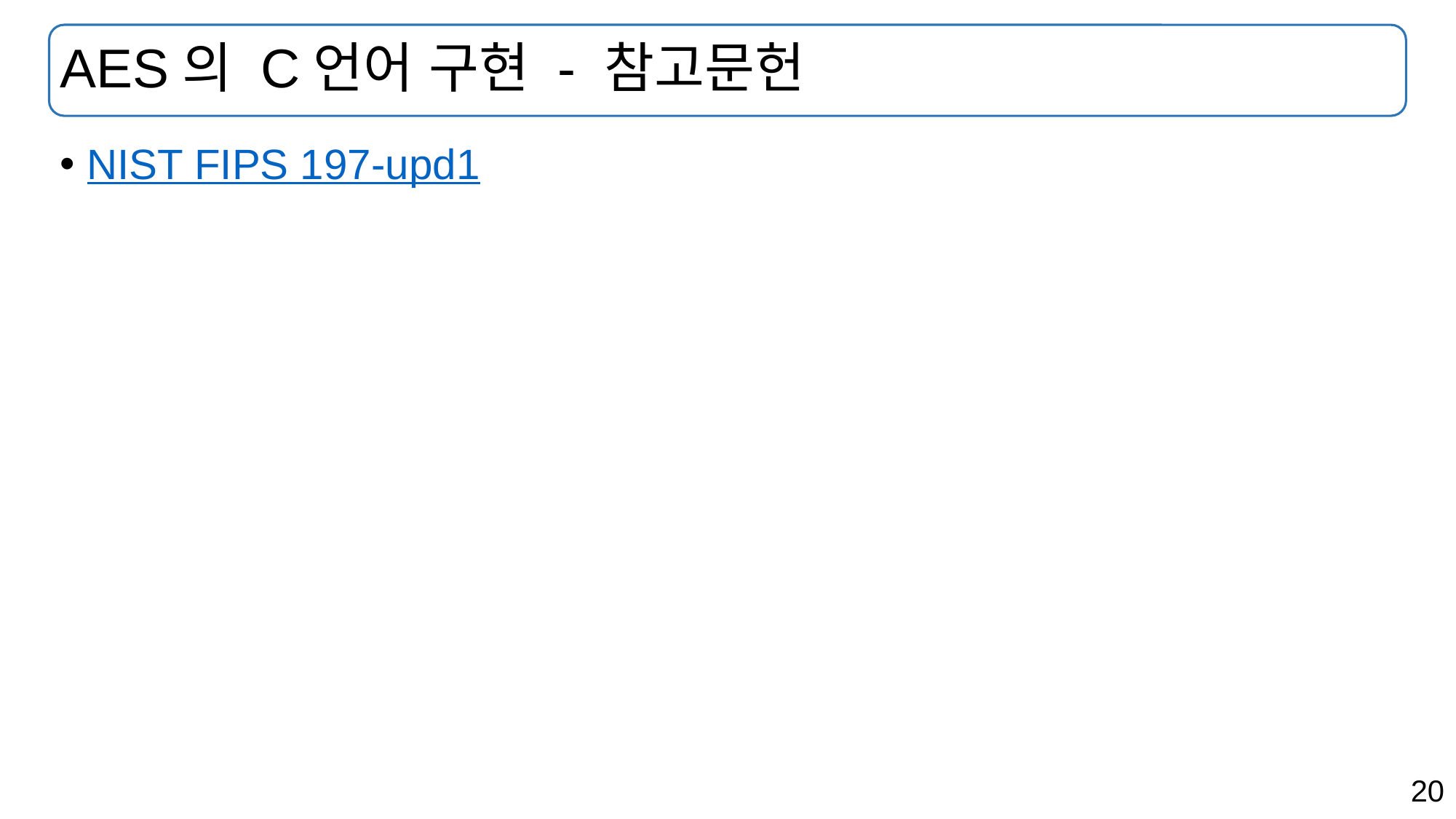

# AES의 C언어 구현 - 참고문헌
NIST FIPS 197-upd1